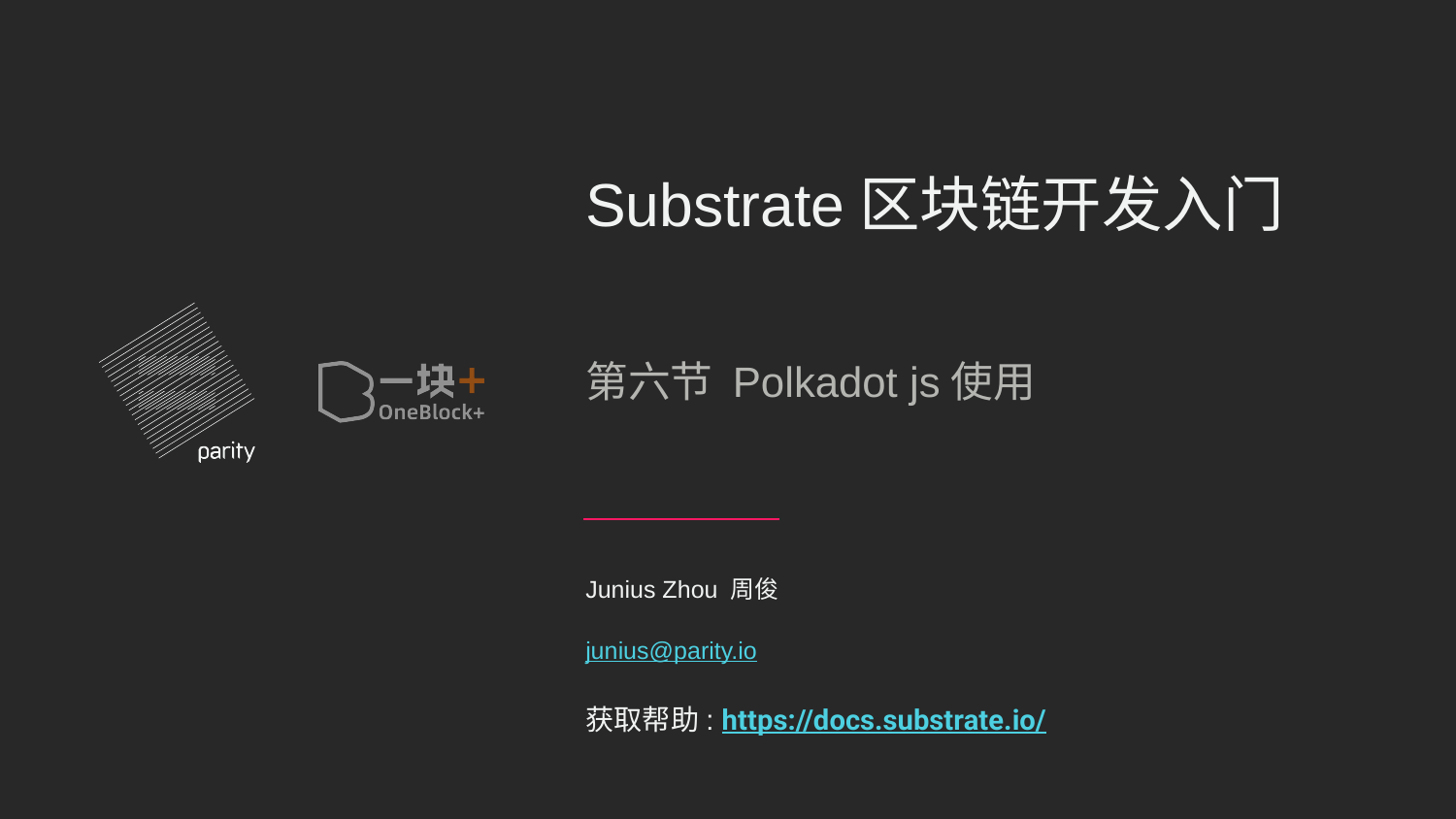

Substrate区块链开发入门

第六节 Polkadot js使用

Junius Zhou 周俊
junius@parity.io
获取帮助: https://docs.substrate.io/